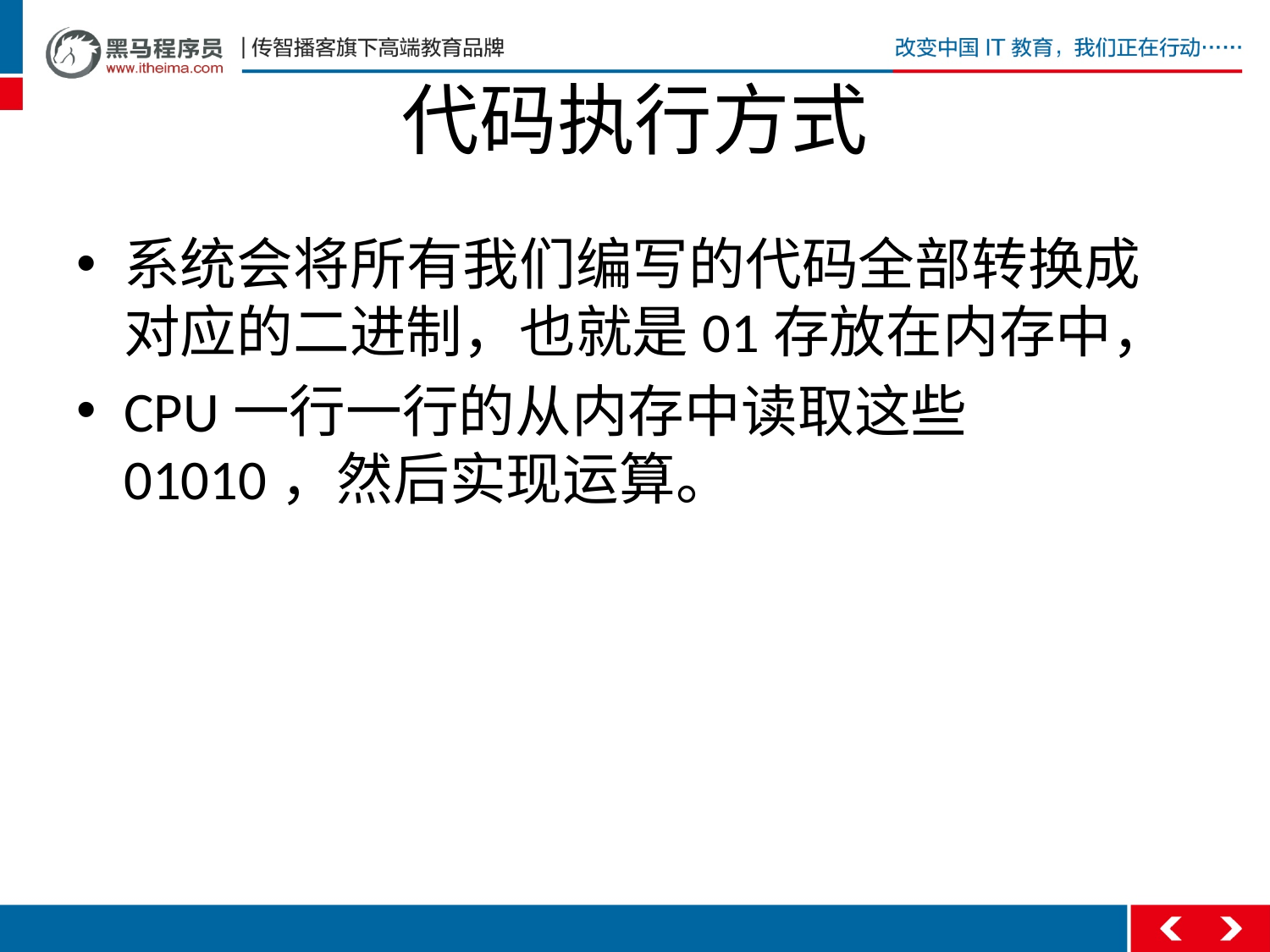

# 代码执行方式
系统会将所有我们编写的代码全部转换成对应的二进制，也就是01存放在内存中，
CPU一行一行的从内存中读取这些01010，然后实现运算。